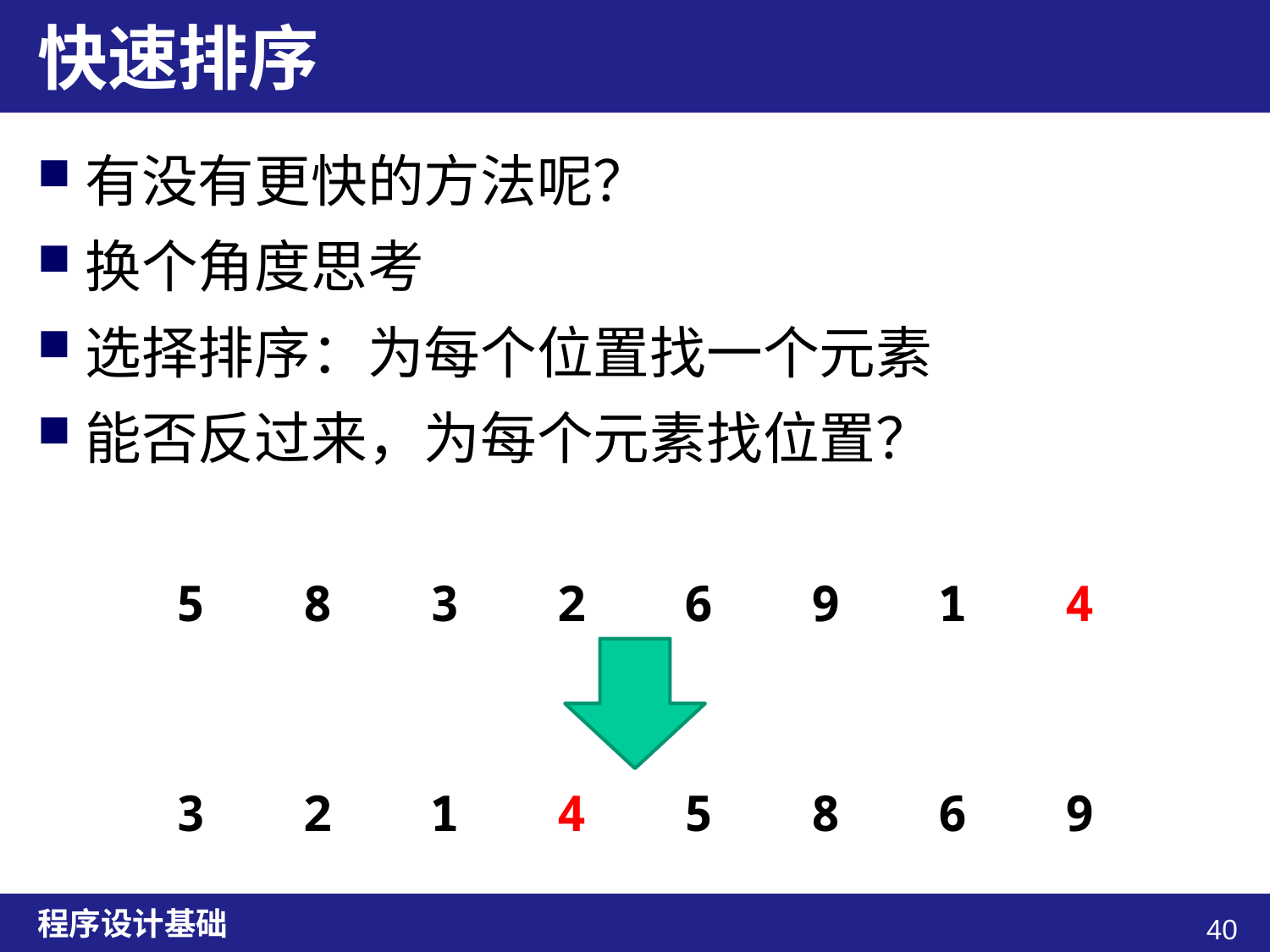

# 快速排序
有没有更快的方法呢？
换个角度思考
选择排序：为每个位置找一个元素
能否反过来，为每个元素找位置？
5	8	3	2	6	9	1	4

3	2	1	4	5	8	6	9